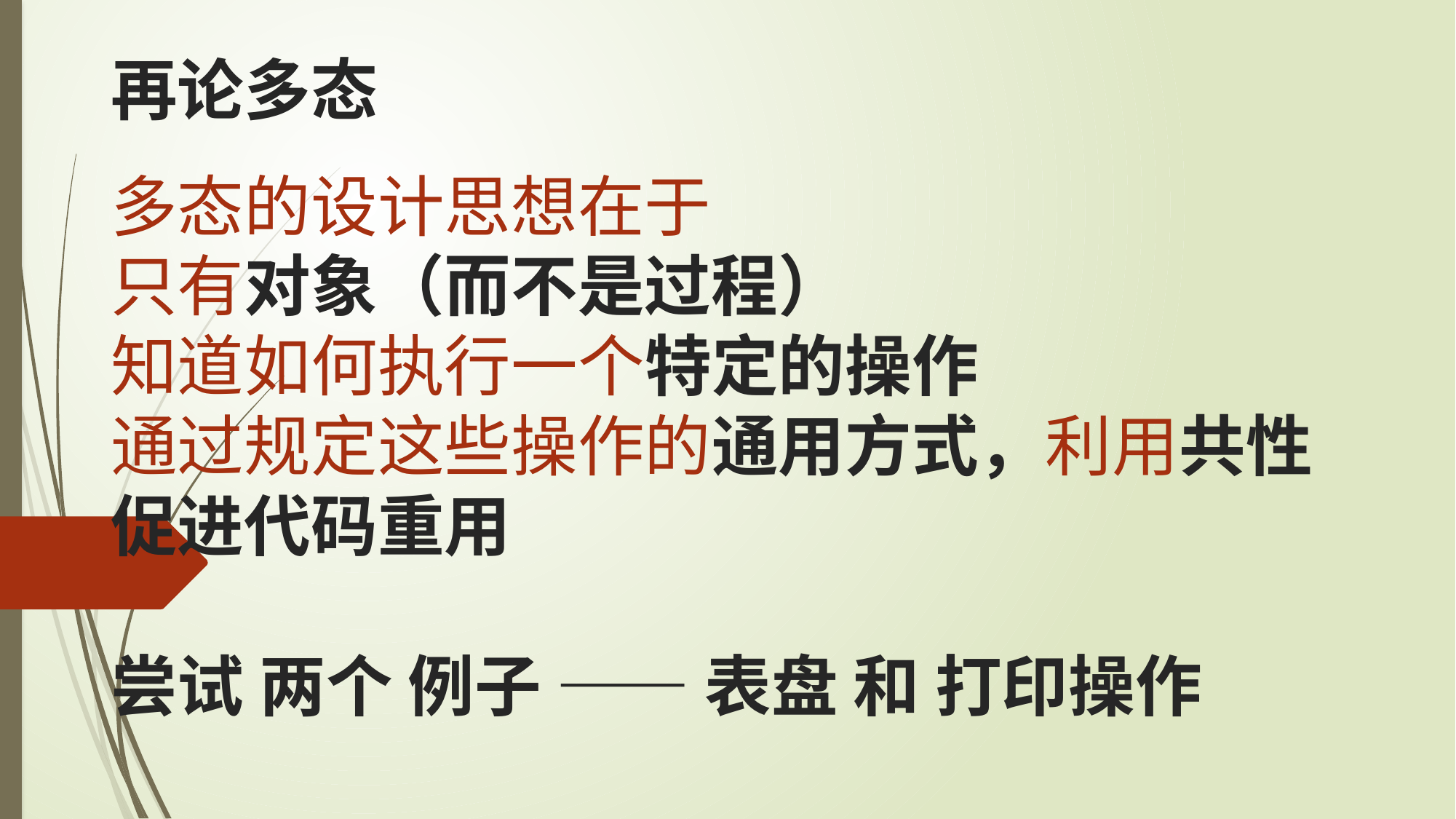

再论多态

多态的设计思想在于
只有对象（而不是过程）
知道如何执行一个特定的操作
通过规定这些操作的通用方式，利用共性
促进代码重用

尝试 两个 例子 —— 表盘 和 打印操作